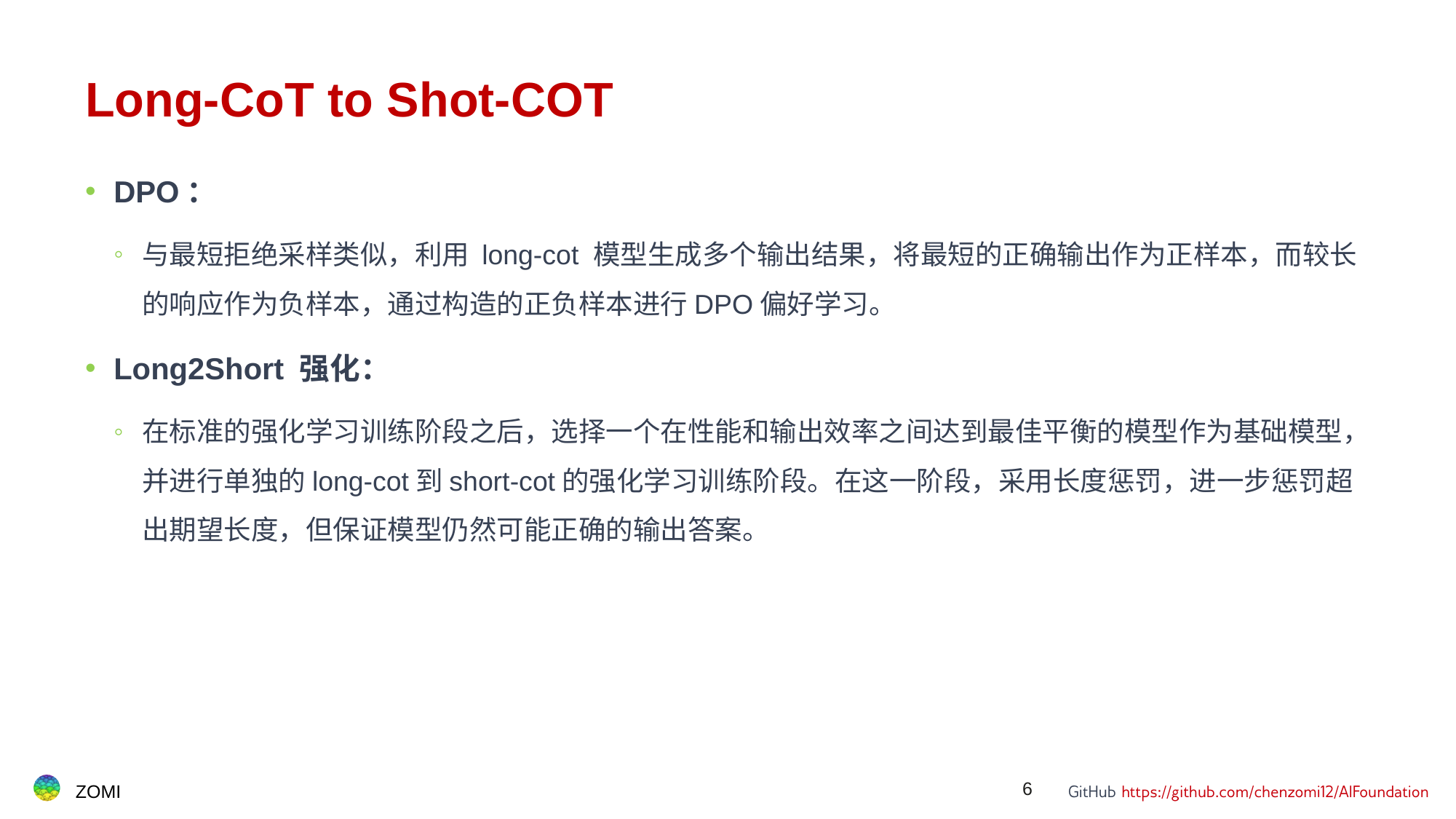

# Long-CoT to Shot-COT
DPO：
与最短拒绝采样类似，利用 long-cot 模型生成多个输出结果，将最短的正确输出作为正样本，而较长的响应作为负样本，通过构造的正负样本进行DPO偏好学习。
Long2Short 强化：
在标准的强化学习训练阶段之后，选择一个在性能和输出效率之间达到最佳平衡的模型作为基础模型，并进行单独的long-cot到short-cot的强化学习训练阶段。在这一阶段，采用长度惩罚，进一步惩罚超出期望长度，但保证模型仍然可能正确的输出答案。